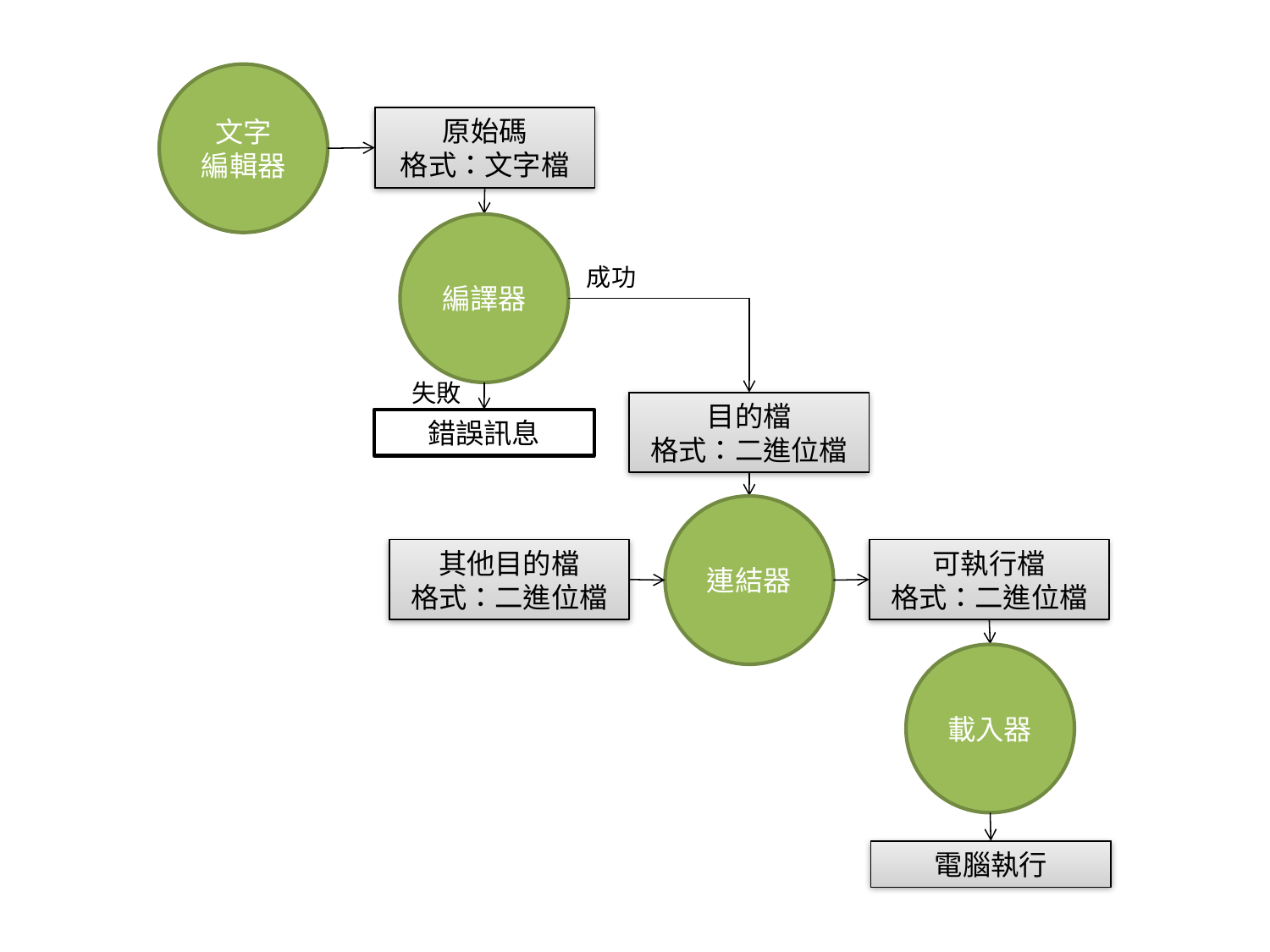

文字
編輯器
原始碼
格式：文字檔
編譯器
成功
失敗
目的檔
格式：二進位檔
錯誤訊息
連結器
可執行檔
格式：二進位檔
其他目的檔
格式：二進位檔
載入器
電腦執行